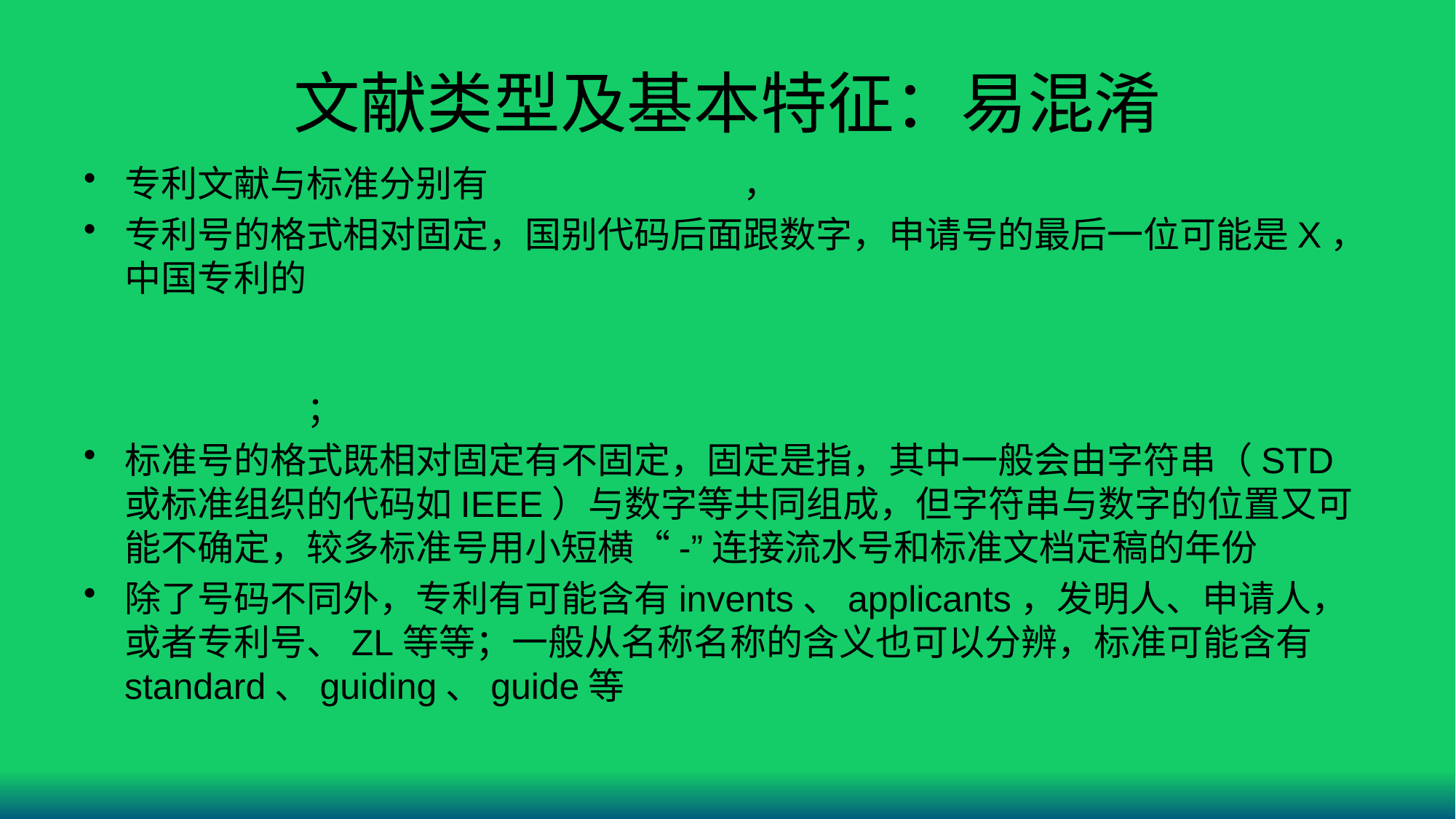

# 文献类型及基本特征：易混淆
专利文献与标准分别有专利号和标准号，
专利号的格式相对固定，国别代码后面跟数字，申请号的最后一位可能是X，中国专利的申请号的申请年后面的第一位数字（1、2、3之一）或公开号中国别代码后面的第一位数字（1、2、3之一）分别表示发明专利、实用新型专利、外观设计专利，法定保护期限最长为20年、10年、10年，申请号比公开号略长；
标准号的格式既相对固定有不固定，固定是指，其中一般会由字符串（STD或标准组织的代码如IEEE）与数字等共同组成，但字符串与数字的位置又可能不确定，较多标准号用小短横“-”连接流水号和标准文档定稿的年份
除了号码不同外，专利有可能含有invents、applicants，发明人、申请人，或者专利号、ZL等等；一般从名称名称的含义也可以分辨，标准可能含有standard、guiding、guide等